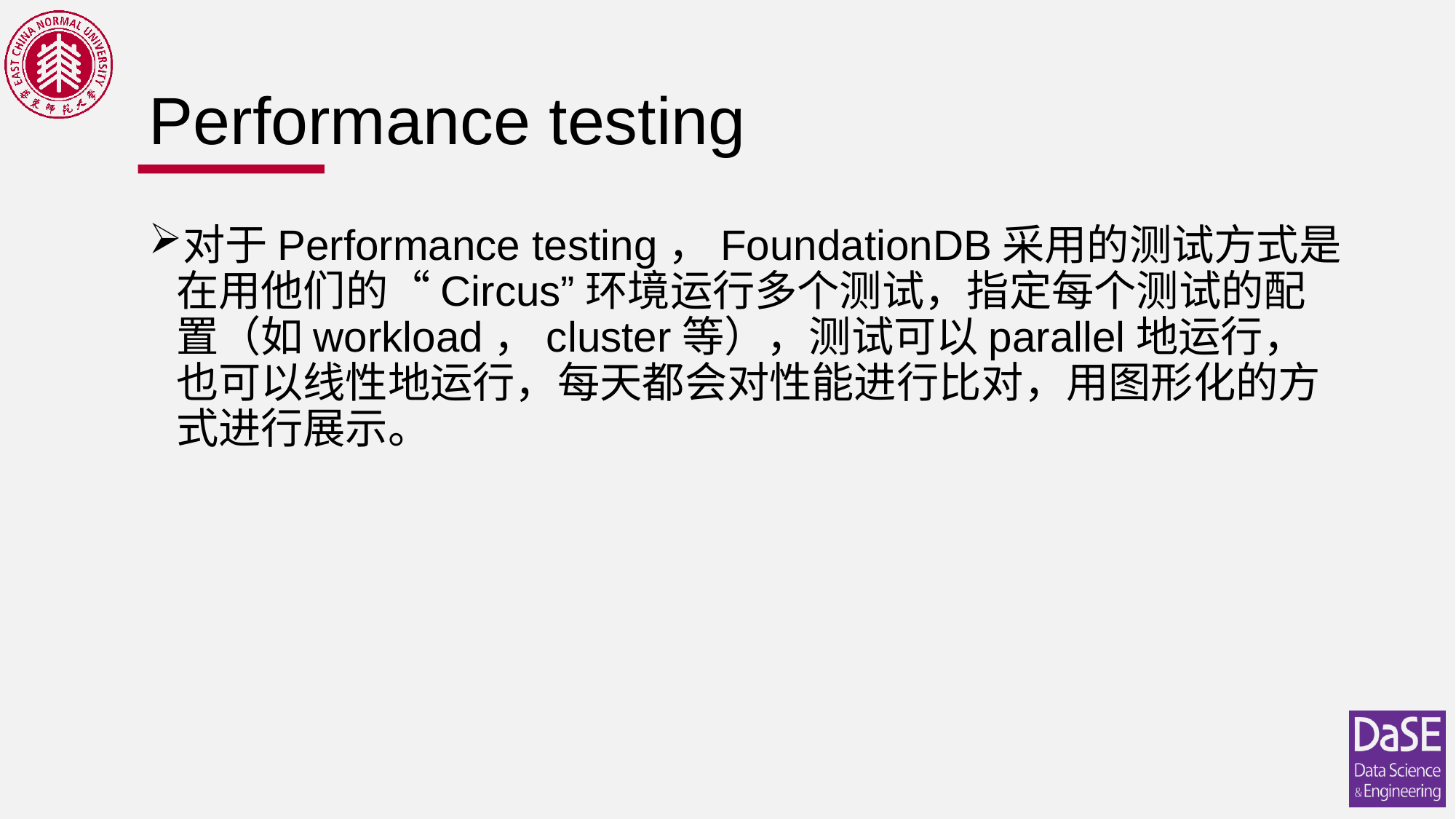

# Performance testing
对于Performance testing，FoundationDB采用的测试方式是在用他们的“Circus”环境运行多个测试，指定每个测试的配置（如workload，cluster等），测试可以parallel地运行，也可以线性地运行，每天都会对性能进行比对，用图形化的方式进行展示。